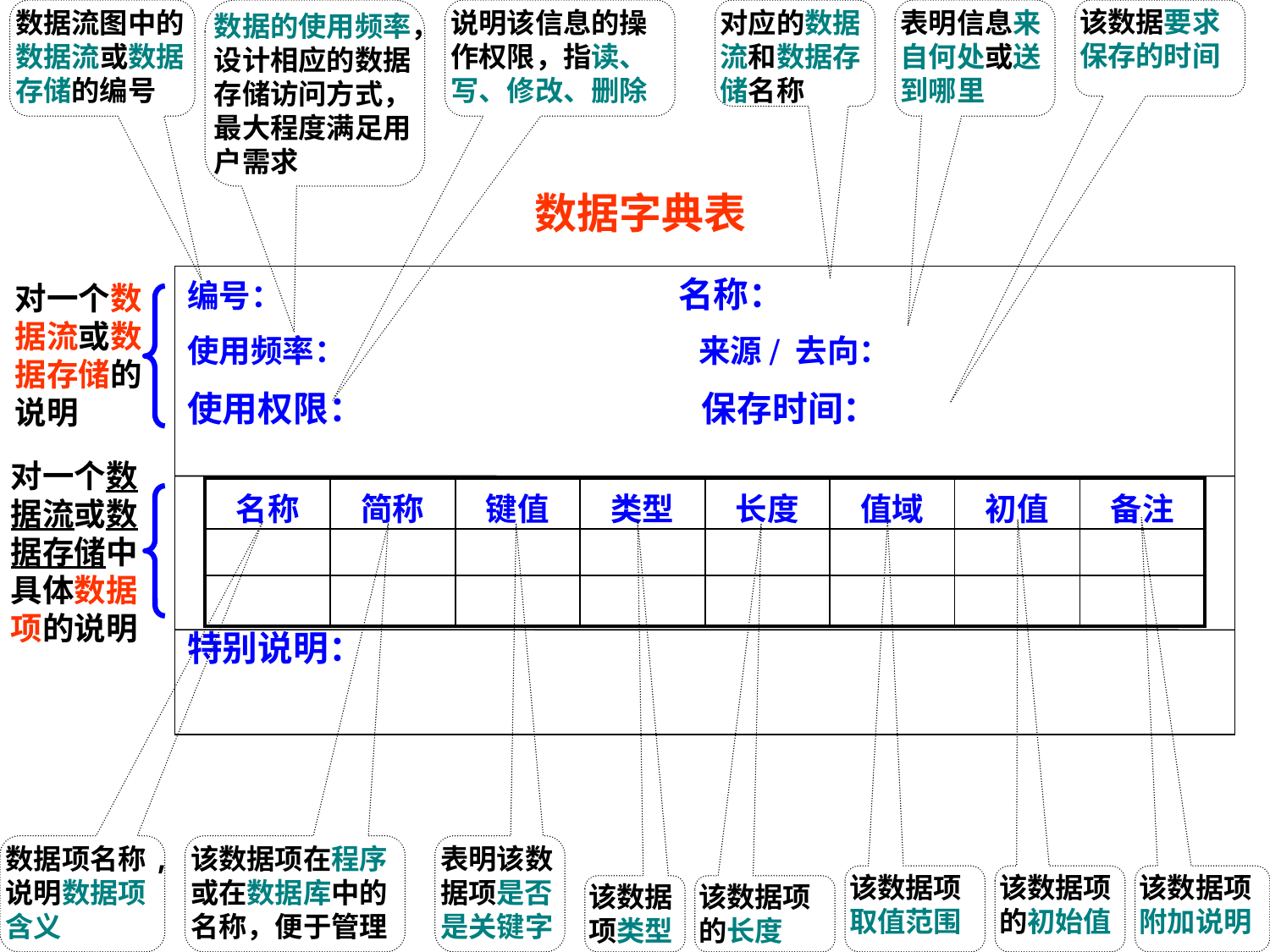

数据流图中的数据流或数据存储的编号
数据的使用频率，设计相应的数据存储访问方式，最大程度满足用户需求
说明该信息的操作权限，指读、写、修改、删除
对应的数据流和数据存储名称
表明信息来自何处或送到哪里
该数据要求保存的时间
数据项名称,说明数据项含义
该数据项在程序或在数据库中的名称，便于管理
表明该数据项是否是关键字
该数据项取值范围
该数据项的初始值
该数据项附加说明
该数据项类型
该数据项的长度
数据字典表
编号：                                                       名称：
使用频率：                                                 来源/去向：
使用权限：                                          保存时间：

特别说明：

对一个数据流或数据存储的说明

对一个数据流或数据存储中具体数据项的说明

| 名称 | 简称 | 键值 | 类型 | 长度 | 值域 | 初值 | 备注 |
| --- | --- | --- | --- | --- | --- | --- | --- |
|  |  |  |  |  |  |  |  |
|  |  |  |  |  |  |  |  |